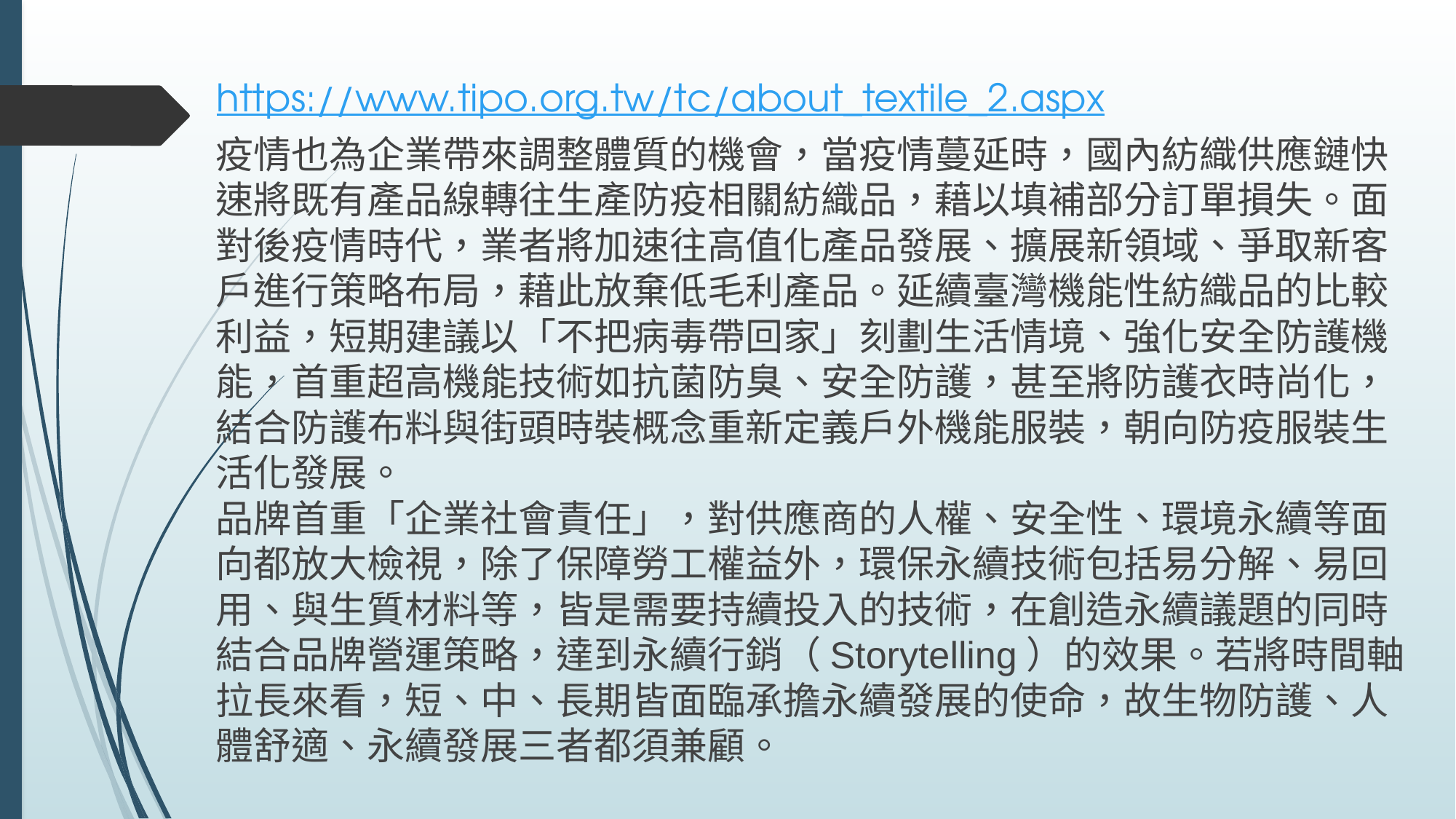

https://www.tipo.org.tw/tc/about_textile_2.aspx
疫情也為企業帶來調整體質的機會，當疫情蔓延時，國內紡織供應鏈快速將既有產品線轉往生產防疫相關紡織品，藉以填補部分訂單損失。面對後疫情時代，業者將加速往高值化產品發展、擴展新領域、爭取新客戶進行策略布局，藉此放棄低毛利產品。延續臺灣機能性紡織品的比較利益，短期建議以「不把病毒帶回家」刻劃生活情境、強化安全防護機能，首重超高機能技術如抗菌防臭、安全防護，甚至將防護衣時尚化，結合防護布料與街頭時裝概念重新定義戶外機能服裝，朝向防疫服裝生活化發展。
品牌首重「企業社會責任」，對供應商的人權、安全性、環境永續等面向都放大檢視，除了保障勞工權益外，環保永續技術包括易分解、易回用、與生質材料等，皆是需要持續投入的技術，在創造永續議題的同時結合品牌營運策略，達到永續行銷（Storytelling）的效果。若將時間軸拉長來看，短、中、長期皆面臨承擔永續發展的使命，故生物防護、人體舒適、永續發展三者都須兼顧。